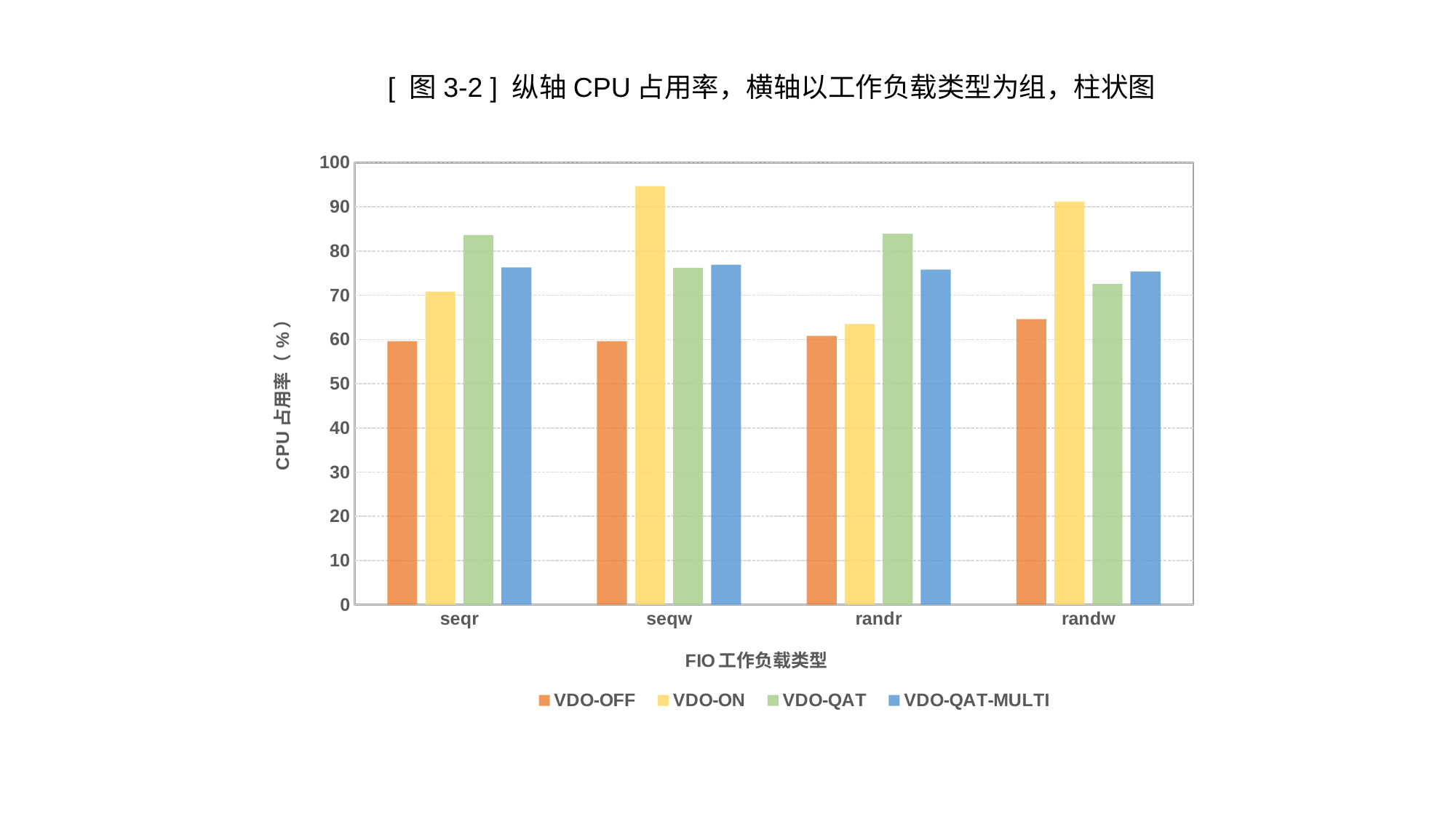

[ 图3-2 ] 纵轴CPU占用率，横轴以工作负载类型为组，柱状图

### Chart

| Category | VDO-OFF | VDO-ON | VDO-QAT | VDO-QAT-MULTI |
|---|---|---|---|---|
| seqr | 59.6 | 70.8 | 83.6 | 76.3 |
| seqw | 59.6 | 94.7 | 76.2 | 76.9 |
| randr | 60.8 | 63.5 | 83.9 | 75.8 |
| randw | 64.6 | 91.2 | 72.6 | 75.4 |